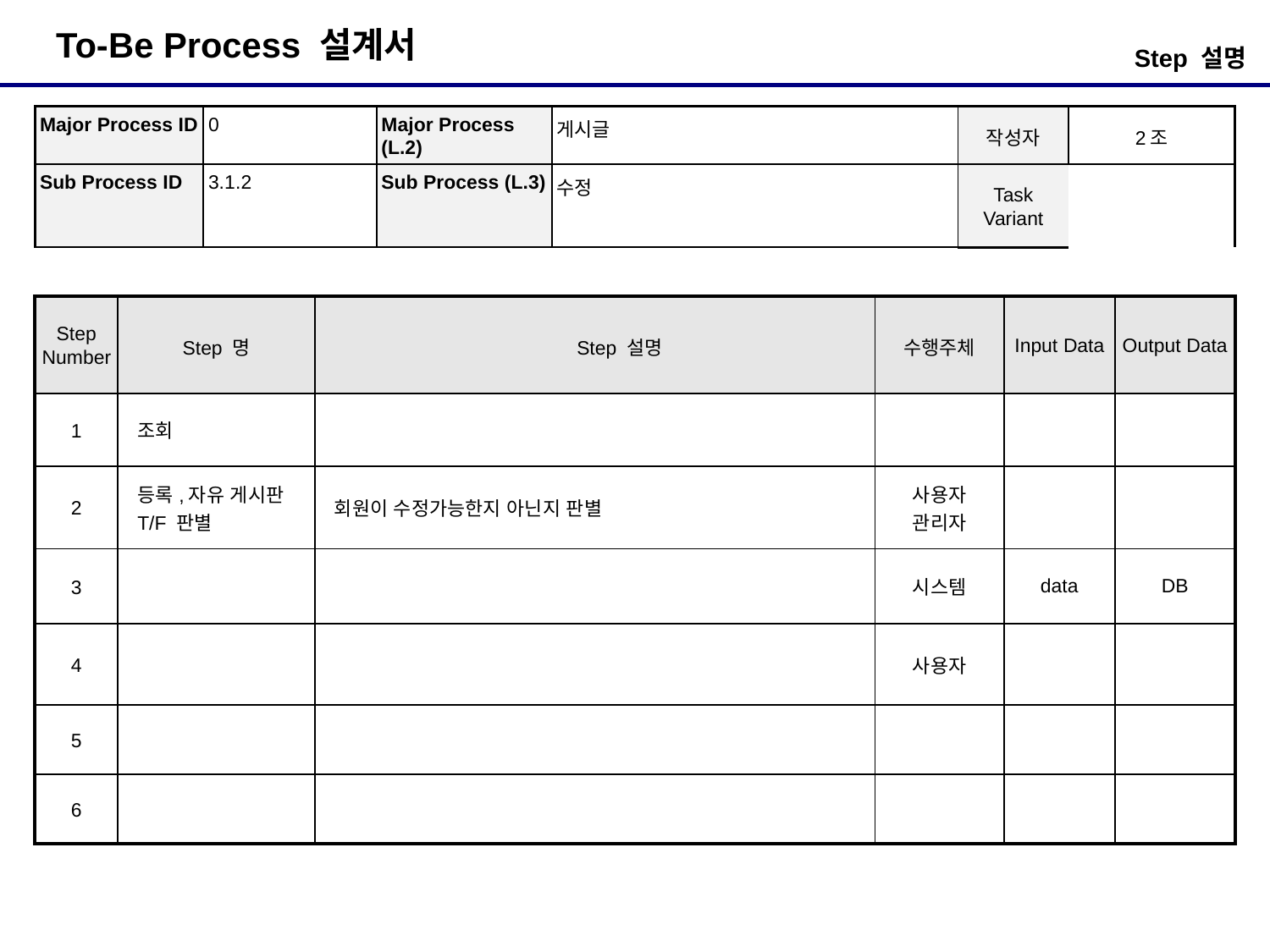

Step 설명
| Major Process ID | 0 | Major Process (L.2) | 게시글 | 작성자 | 2조 |
| --- | --- | --- | --- | --- | --- |
| Sub Process ID | 3.1.2 | Sub Process (L.3) | 수정 | Task Variant |  |
| Step Number | Step 명 | Step 설명 | 수행주체 | Input Data | Output Data |
| --- | --- | --- | --- | --- | --- |
| 1 | 조회 |  |  |  |  |
| 2 | 등록,자유 게시판 T/F 판별 | 회원이 수정가능한지 아닌지 판별 | 사용자 관리자 |  |  |
| 3 |  |  | 시스템 | data | DB |
| 4 |  |  | 사용자 |  |  |
| 5 |  |  |  |  |  |
| 6 |  |  |  |  |  |